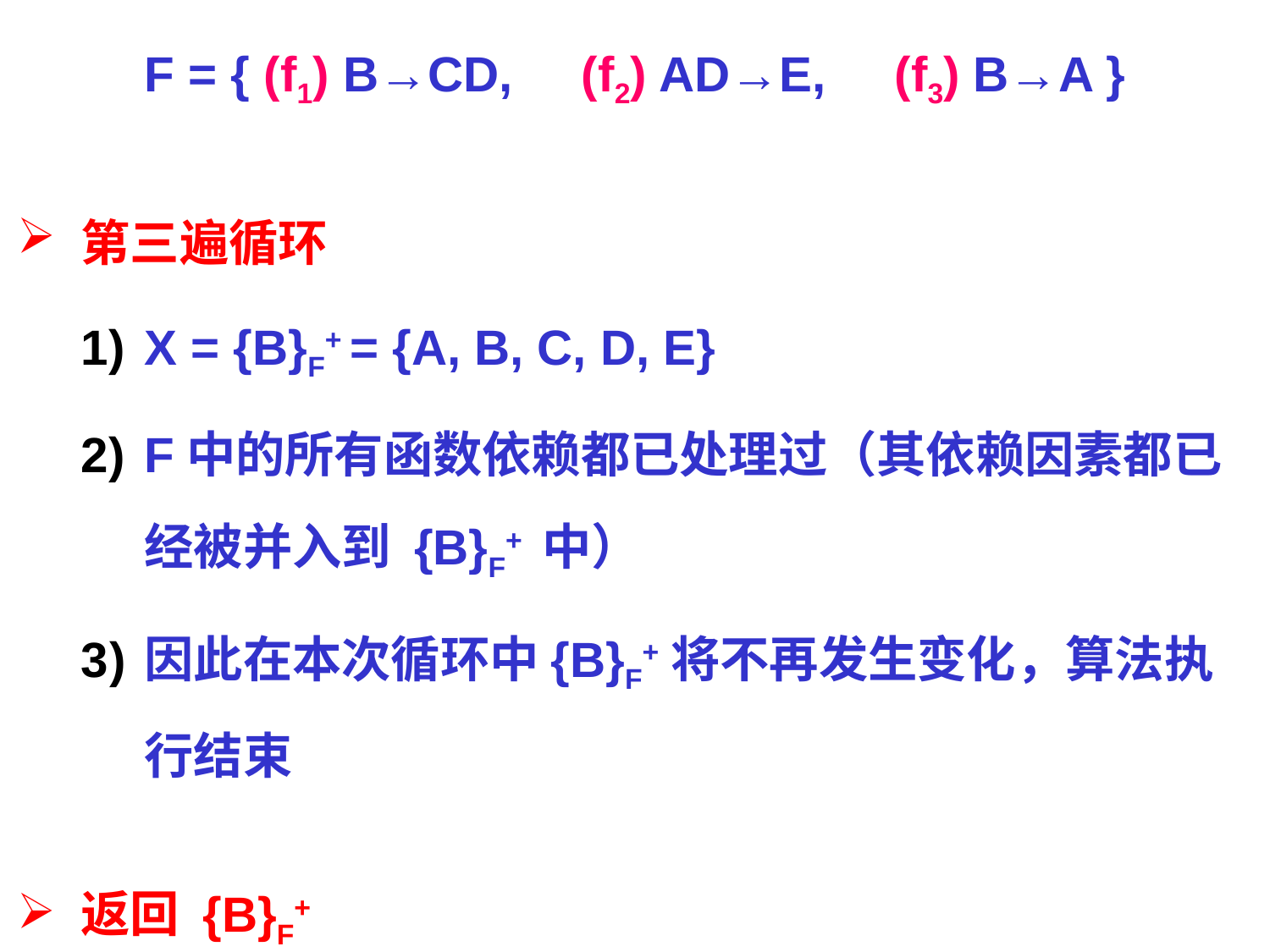

F = { (f1) B→CD,     (f2) AD→E,     (f3) B→A }
第三遍循环
X = {B}F+ = {A, B, C, D, E}
F中的所有函数依赖都已处理过（其依赖因素都已经被并入到 {B}F+ 中）
因此在本次循环中{B}F+将不再发生变化，算法执行结束

返回 {B}F+
84
2007年度-教育部-IBM精品课程-南京大学计算机科学与技术系